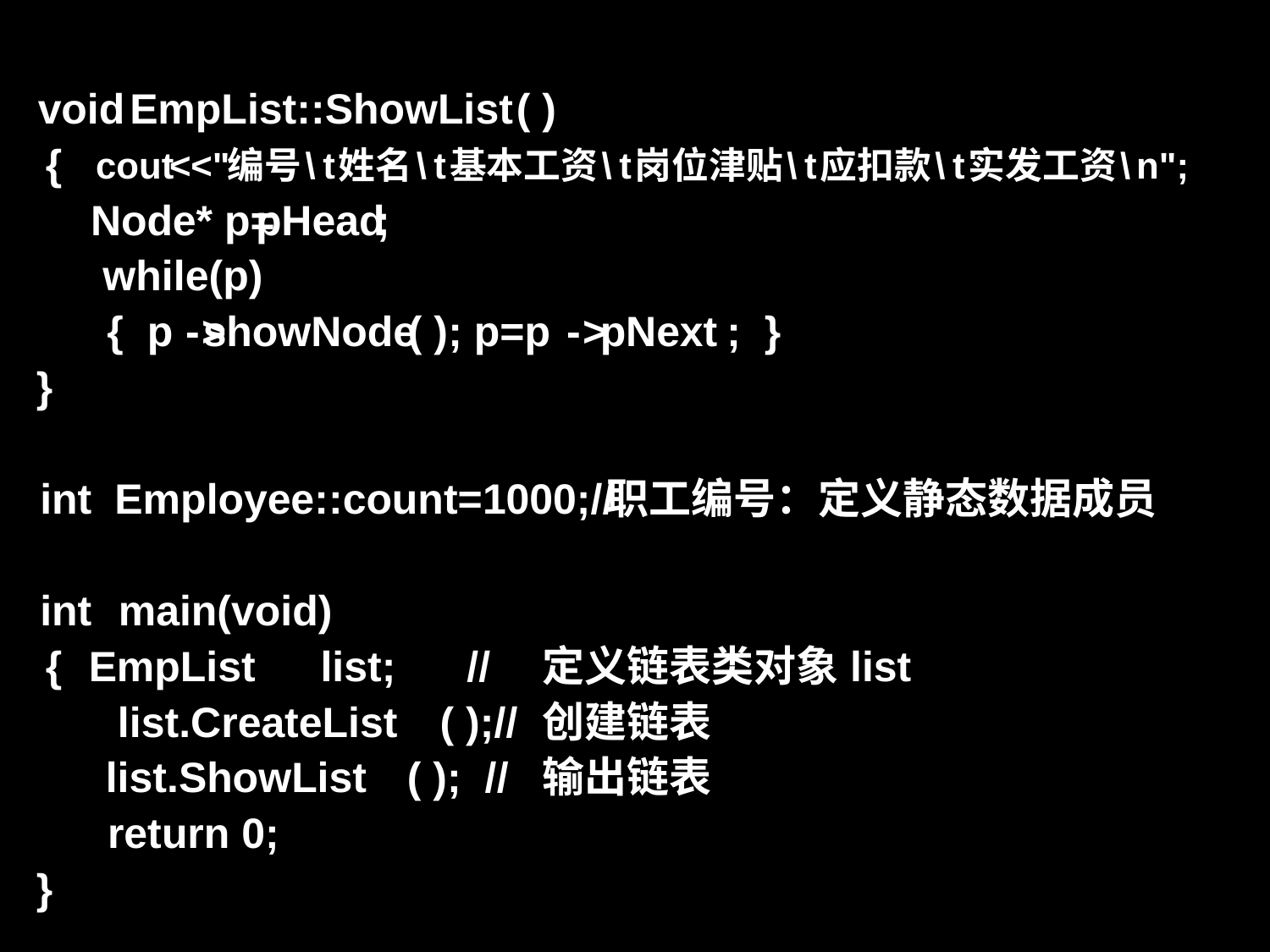

void
EmpList::ShowList
( )

{
cout
<<"
编号
\
t
姓名
\
t
基本工资
\
t
岗位津贴
\
t
应扣款
\
t
实发工资
\
n";
Node* p=
pHead
;
while(p)
{  p
-
>
showNode
( ); p=p
-
>
pNext
;  }

}
int
Employee::count=1000;//
职工编号：定义静态数据成员
int
main(void)
{
EmpList
list;      //
定义链表类对象
list
list.CreateList
( );//
创建链表
list.ShowList
( );  //
输出链表
return 0;
}